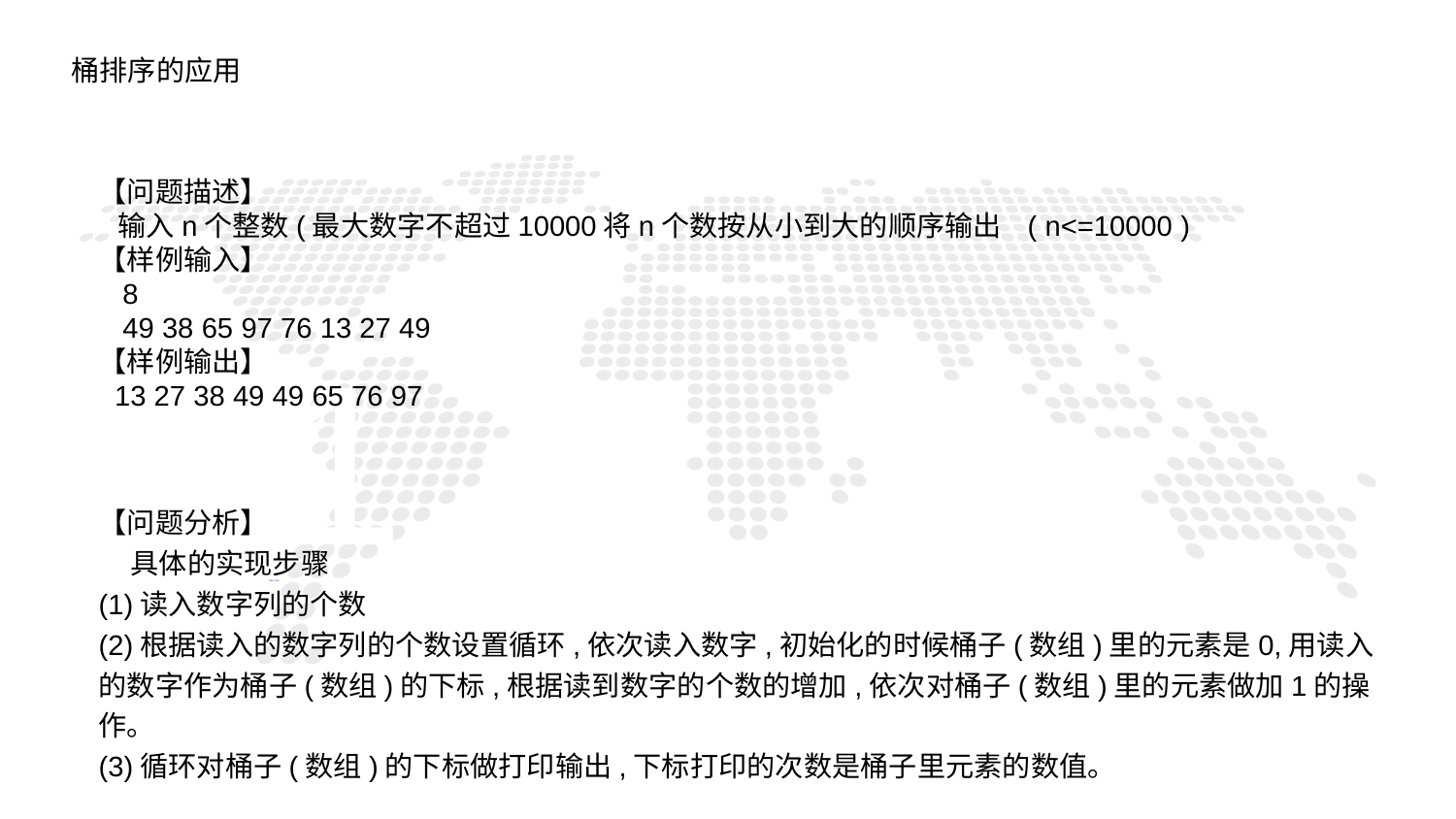

桶排序的应用
【问题描述】
  输入n个整数(最大数字不超过10000将n个数按从小到大的顺序输出   ( n<=10000 )
【样例输入】
   8
   49 38 65 97 76 13 27 49
【样例输出】
  13 27 38 49 49 65 76 97
1
【问题分析】
    具体的实现步骤
(1)读入数字列的个数
(2)根据读入的数字列的个数设置循环,依次读入数字,初始化的时候桶子(数组)里的元素是0,用读入的数字作为桶子(数组)的下标,根据读到数字的个数的增加,依次对桶子(数组)里的元素做加1的操作。
(3)循环对桶子(数组)的下标做打印输出,下标打印的次数是桶子里元素的数值。

PART  ONE